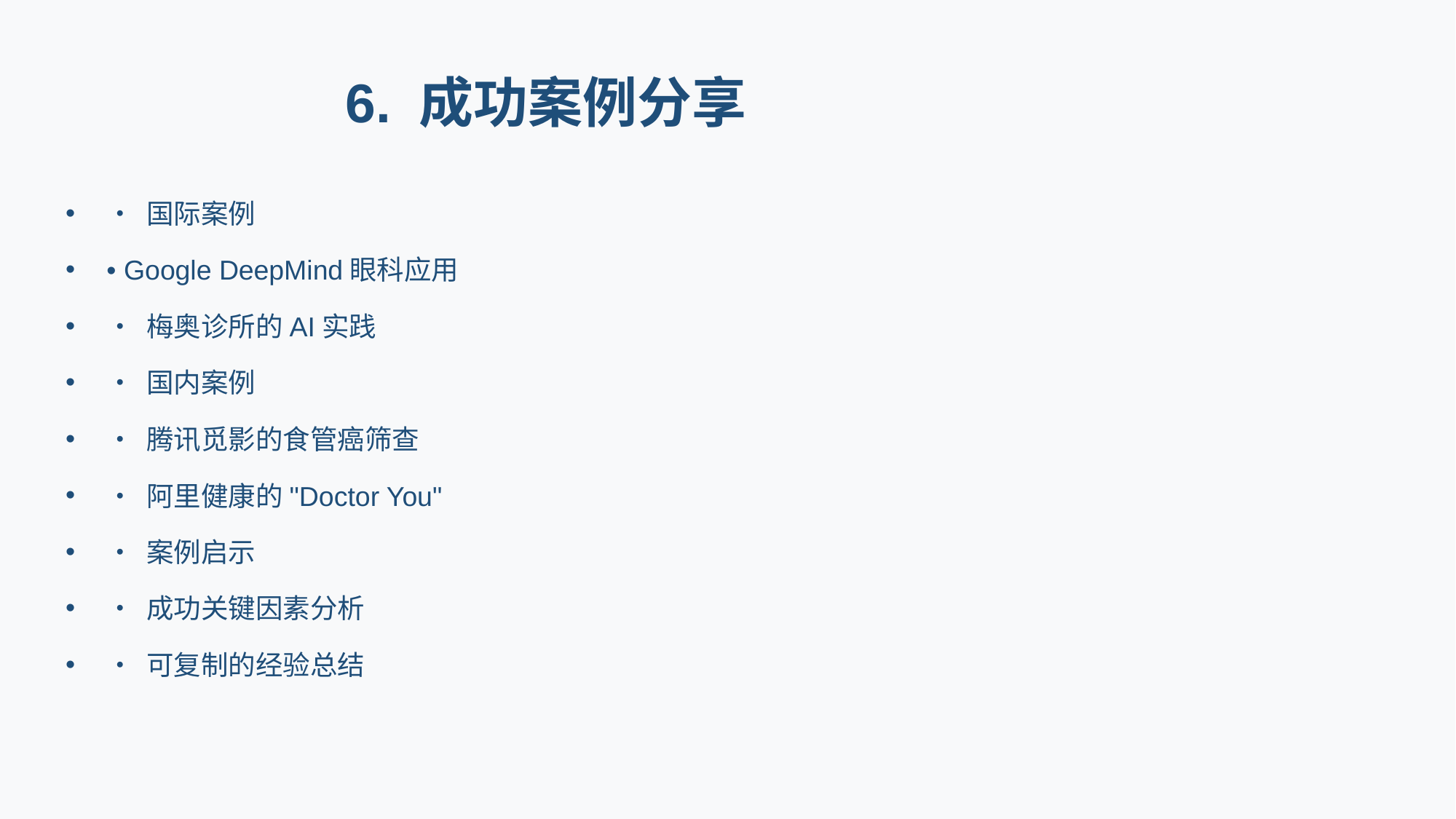

# 6. 成功案例分享
• 国际案例
• Google DeepMind眼科应用
• 梅奥诊所的AI实践
• 国内案例
• 腾讯觅影的食管癌筛查
• 阿里健康的"Doctor You"
• 案例启示
• 成功关键因素分析
• 可复制的经验总结